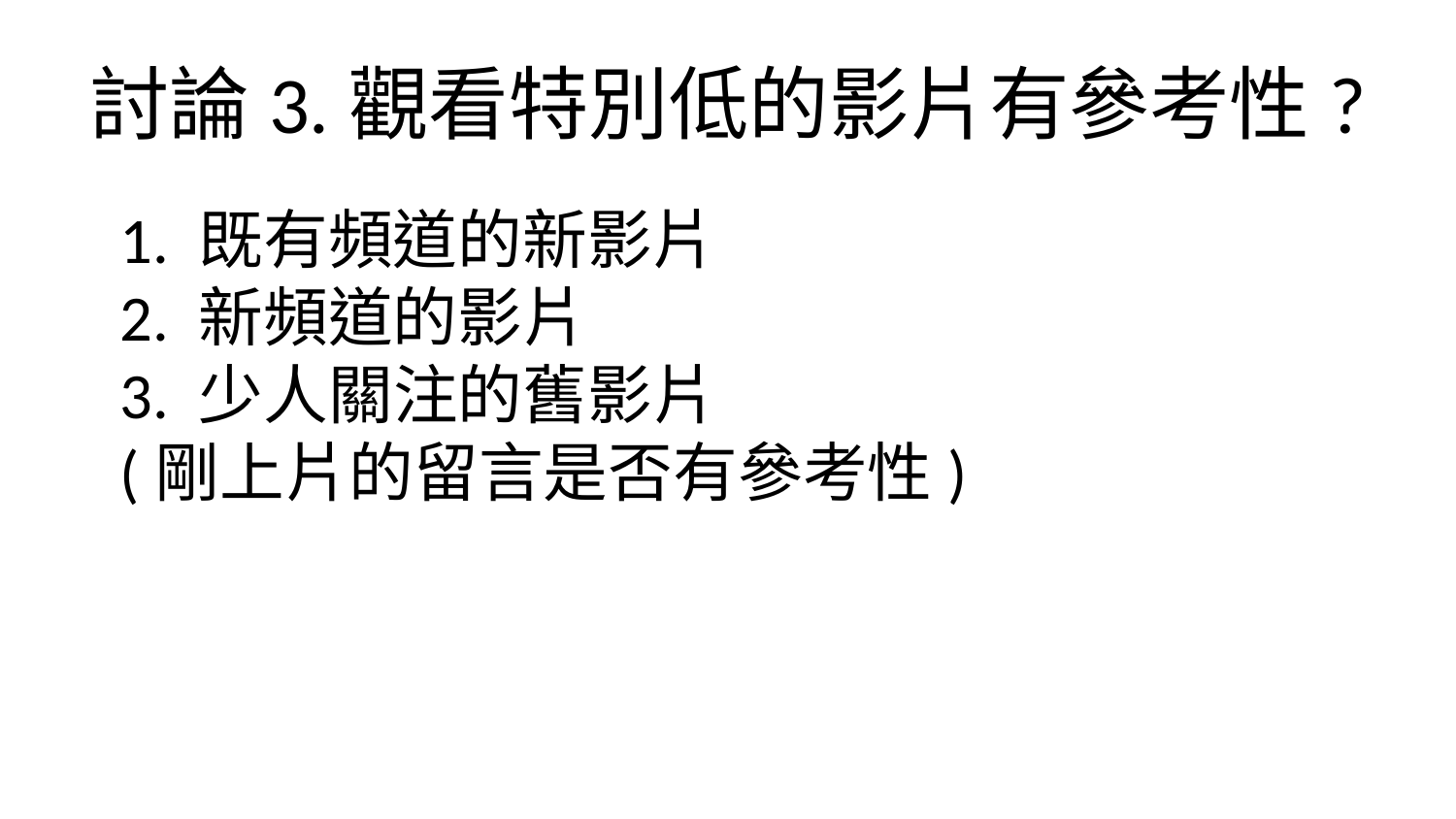

# 討論3.觀看特別低的影片有參考性?
1. 既有頻道的新影片
2. 新頻道的影片
3. 少人關注的舊影片
(剛上片的留言是否有參考性)